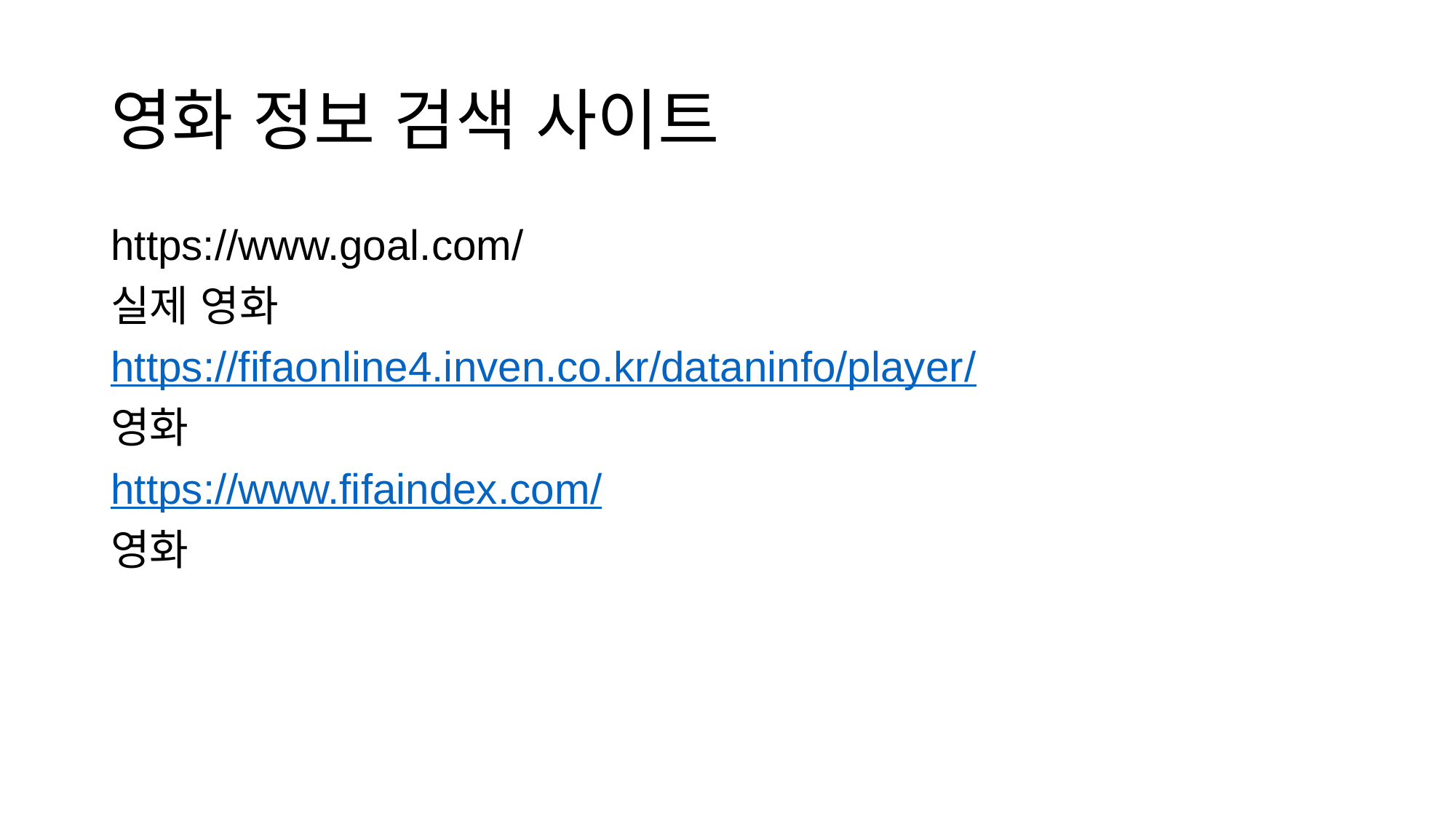

# 영화 정보 검색 사이트
https://www.goal.com/
실제 영화
https://fifaonline4.inven.co.kr/dataninfo/player/
영화
https://www.fifaindex.com/
영화